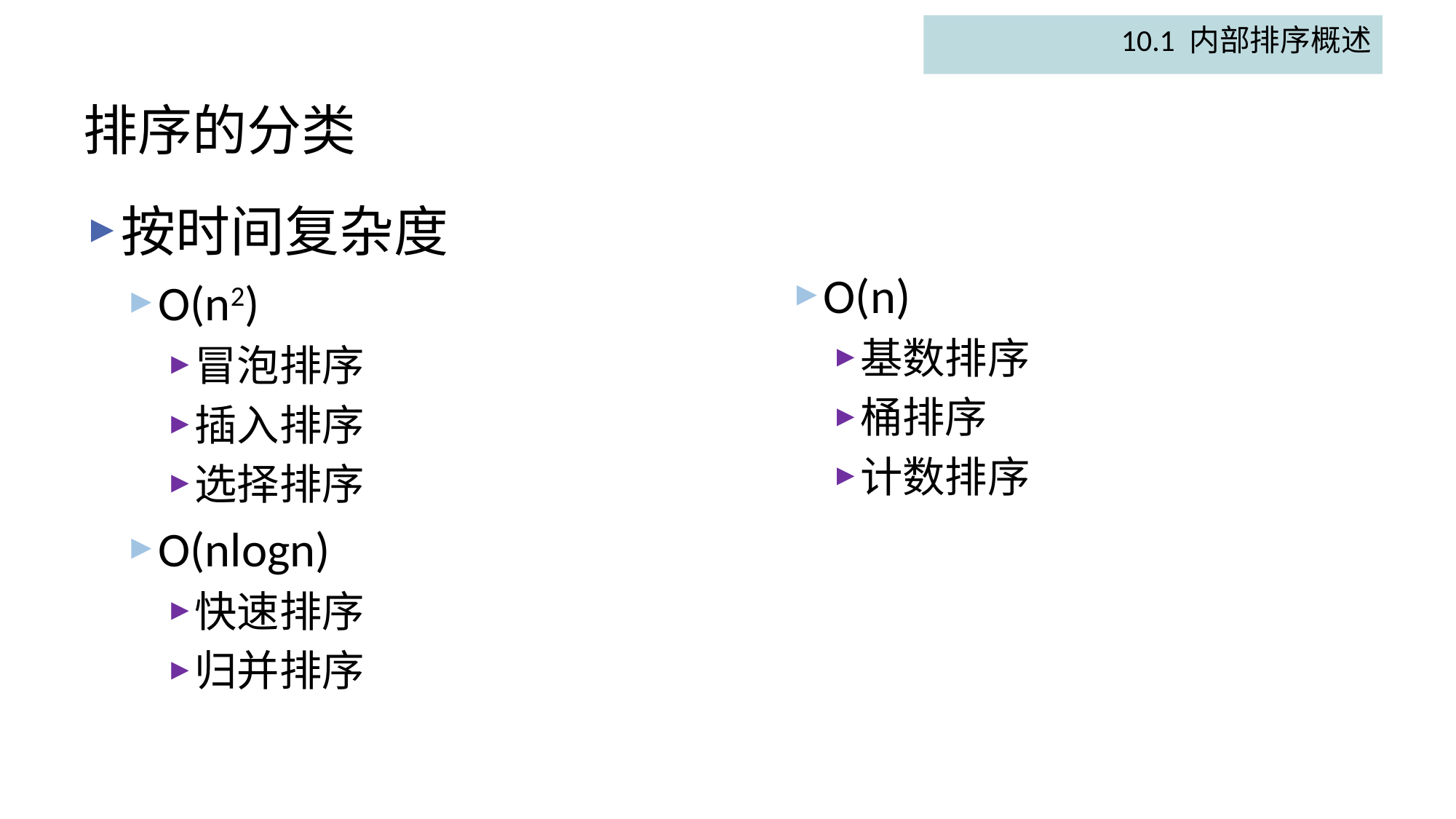

10.1 内部排序概述
# 排序的分类
按时间复杂度
O(n2)
冒泡排序
插入排序
选择排序
O(nlogn)
快速排序
归并排序

O(n)
基数排序
桶排序
计数排序